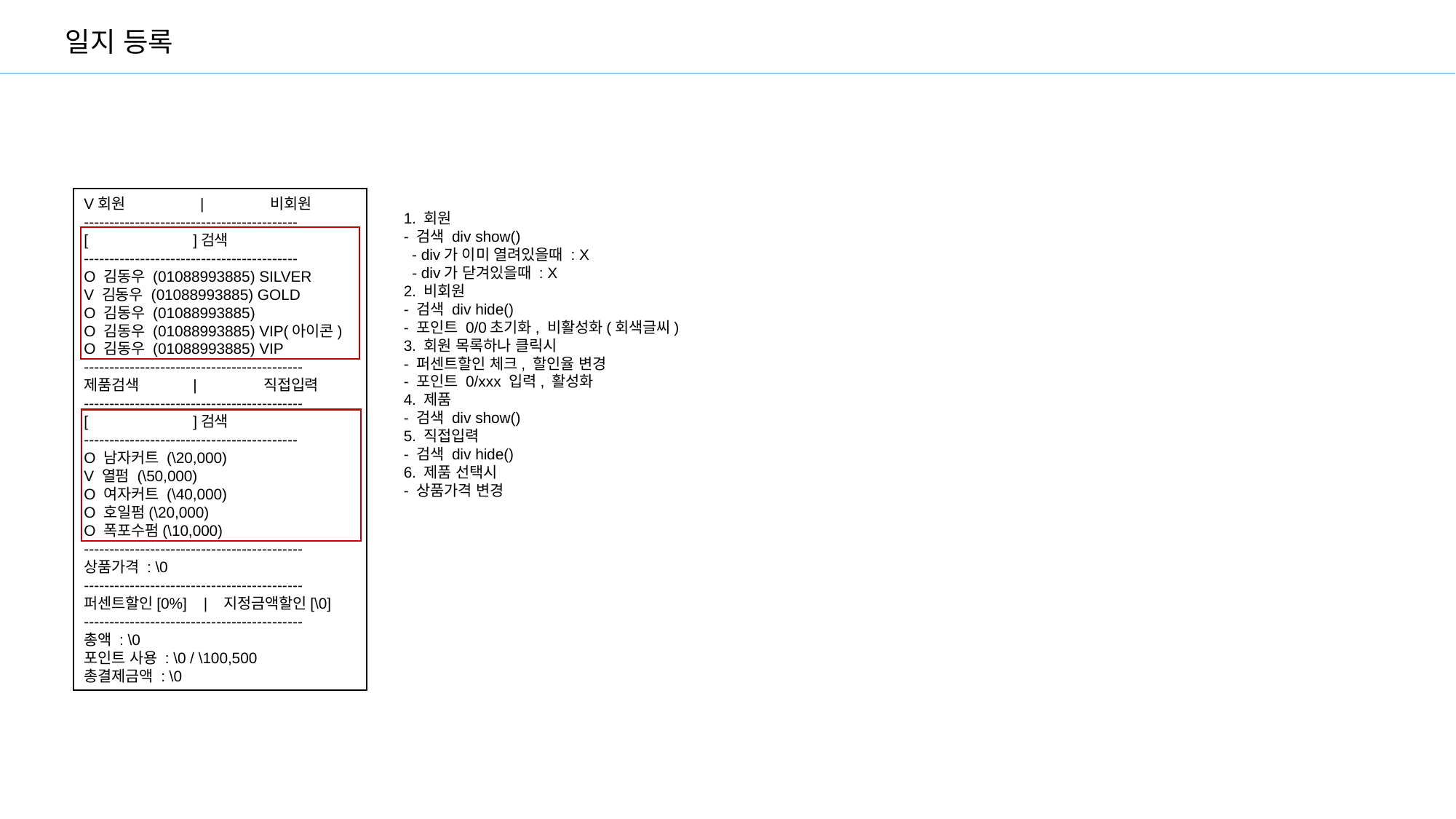

일지 등록
V회원                 |               비회원
------------------------------------------
[	]검색
------------------------------------------
O 김동우 (01088993885) SILVER
V 김동우 (01088993885) GOLD
O 김동우 (01088993885)
O 김동우 (01088993885) VIP(아이콘)
O 김동우 (01088993885) VIP
-------------------------------------------
제품검색            |               직접입력
-------------------------------------------
[	]검색
------------------------------------------
O 남자커트 (\20,000)
V 열펌 (\50,000)
O 여자커트 (\40,000)
O 호일펌(\20,000)
O 폭포수펌(\10,000)
-------------------------------------------
상품가격 : \0
-------------------------------------------
퍼센트할인[0%]    |   지정금액할인[\0]
-------------------------------------------
총액 : \0
포인트 사용 : \0 / \100,500
총결제금액 : \0

1. 회원
- 검색 div show()
  - div가 이미 열려있을때 : X
  - div가 닫겨있을때 : X
2. 비회원
- 검색 div hide()
- 포인트 0/0초기화, 비활성화(회색글씨)
3. 회원 목록하나 클릭시
- 퍼센트할인 체크, 할인율 변경
- 포인트 0/xxx 입력, 활성화
4. 제품
- 검색 div show()
5. 직접입력
- 검색 div hide()
6. 제품 선택시
- 상품가격 변경